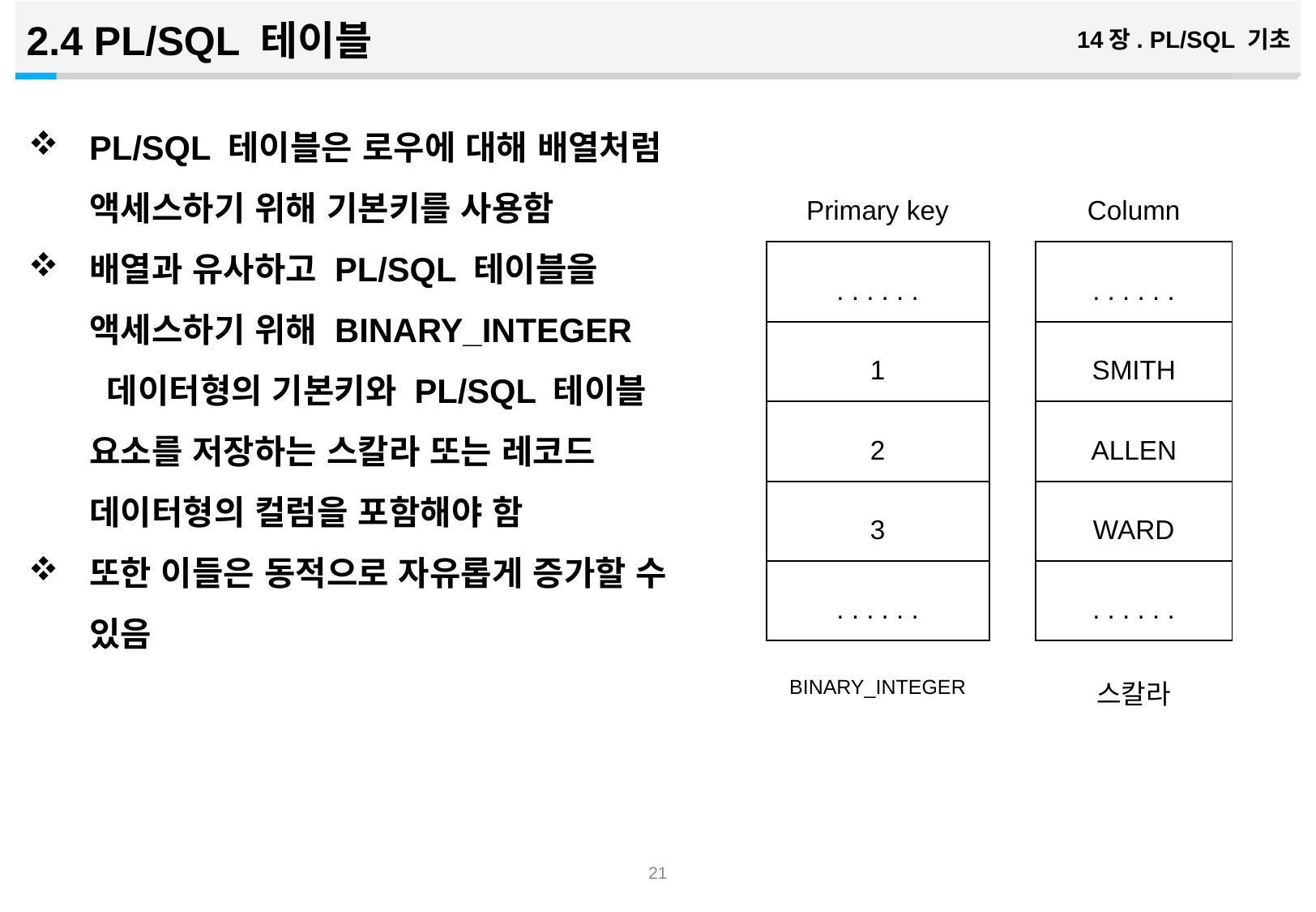

2.4 PL/SQL 테이블
14장. PL/SQL 기초
PL/SQL 테이블은 로우에 대해 배열처럼 액세스하기 위해 기본키를 사용함
배열과 유사하고 PL/SQL 테이블을         액세스하기 위해 BINARY_INTEGER        데이터형의 기본키와 PL/SQL 테이블  요소를 저장하는 스칼라 또는 레코드  데이터형의 컬럼을 포함해야 함
또한 이들은 동적으로 자유롭게 증가할 수 있음

| Primary key |  | Column |
| --- | --- | --- |
| . . . . . . |  | . . . . . . |
| 1 |  | SMITH |
| 2 |  | ALLEN |
| 3 |  | WARD |
| . . . . . . |  | . . . . . . |
| BINARY\_INTEGER |  | 스칼라 |
21